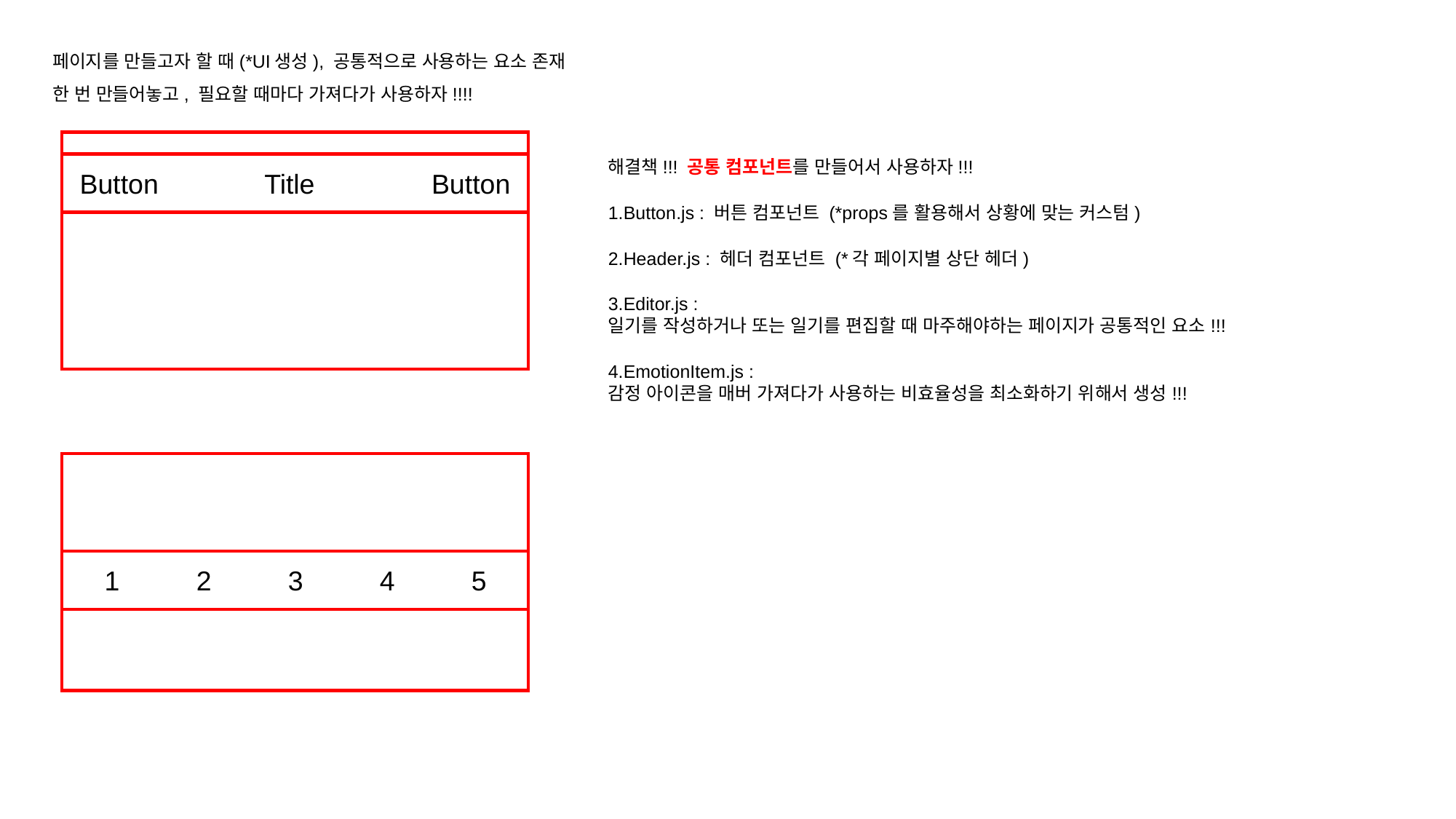

페이지를 만들고자 할 때(*UI생성), 공통적으로 사용하는 요소 존재
한 번 만들어놓고, 필요할 때마다 가져다가 사용하자!!!!

해결책!!! 공통 컴포넌트를 만들어서 사용하자!!!

Button
Title
Button
1.Button.js : 버튼 컴포넌트 (*props를 활용해서 상황에 맞는 커스텀)
2.Header.js : 헤더 컴포넌트 (*각 페이지별 상단 헤더)
3.Editor.js :
일기를 작성하거나 또는 일기를 편집할 때 마주해야하는 페이지가 공통적인 요소!!!
4.EmotionItem.js :
감정 아이콘을 매버 가져다가 사용하는 비효율성을 최소화하기 위해서 생성!!!

1
2
3
4
5